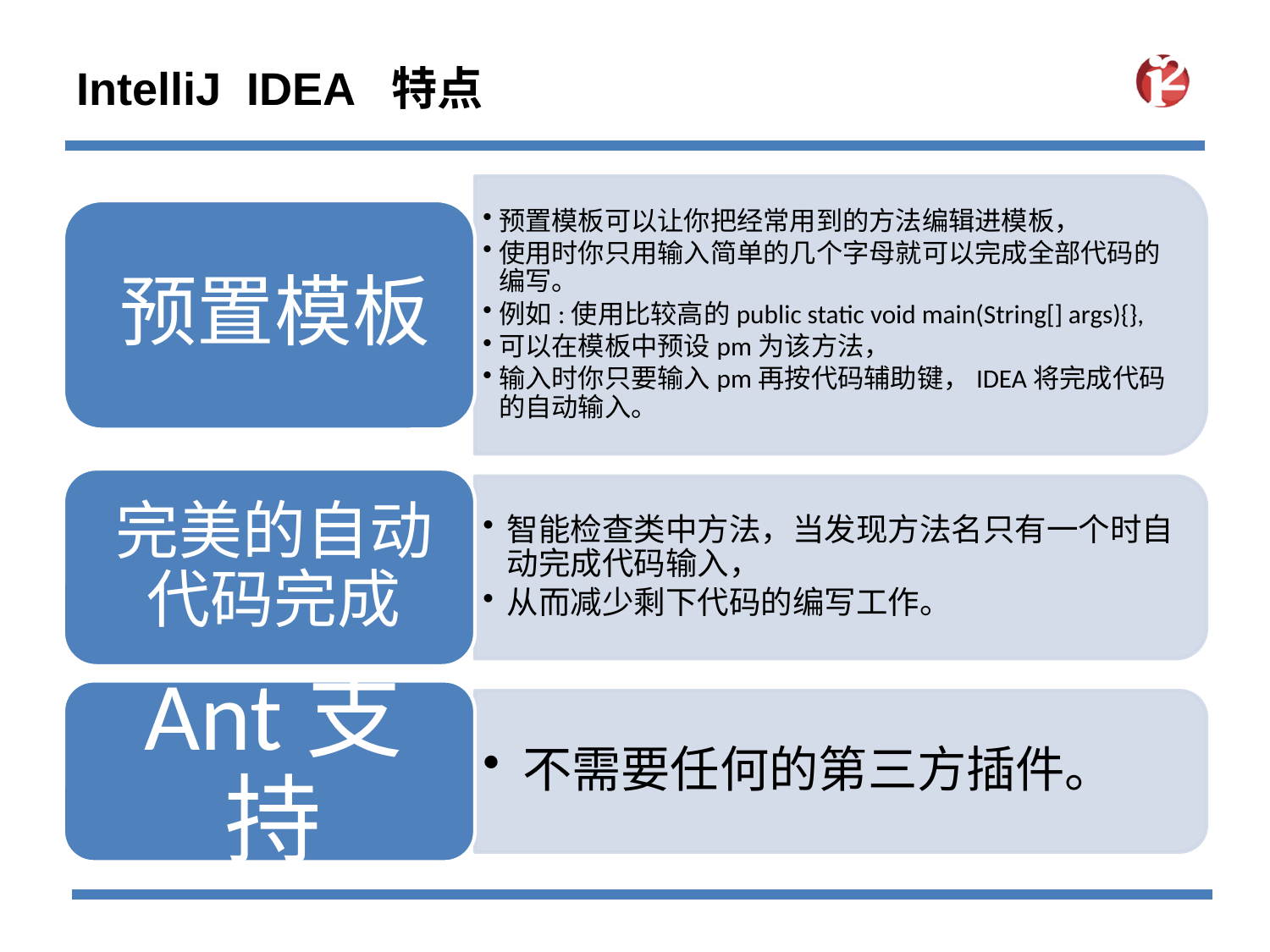

# IntelliJ  IDEA  特点
预置模板可以让你把经常用到的方法编辑进模板，
使用时你只用输入简单的几个字母就可以完成全部代码的编写。
例如:使用比较高的public static void main(String[] args){},
可以在模板中预设pm为该方法，
输入时你只要输入pm再按代码辅助键，IDEA将完成代码的自动输入。
预置模板
智能检查类中方法，当发现方法名只有一个时自动完成代码输入，
从而减少剩下代码的编写工作。
完美的自动代码完成
不需要任何的第三方插件。
Ant支持